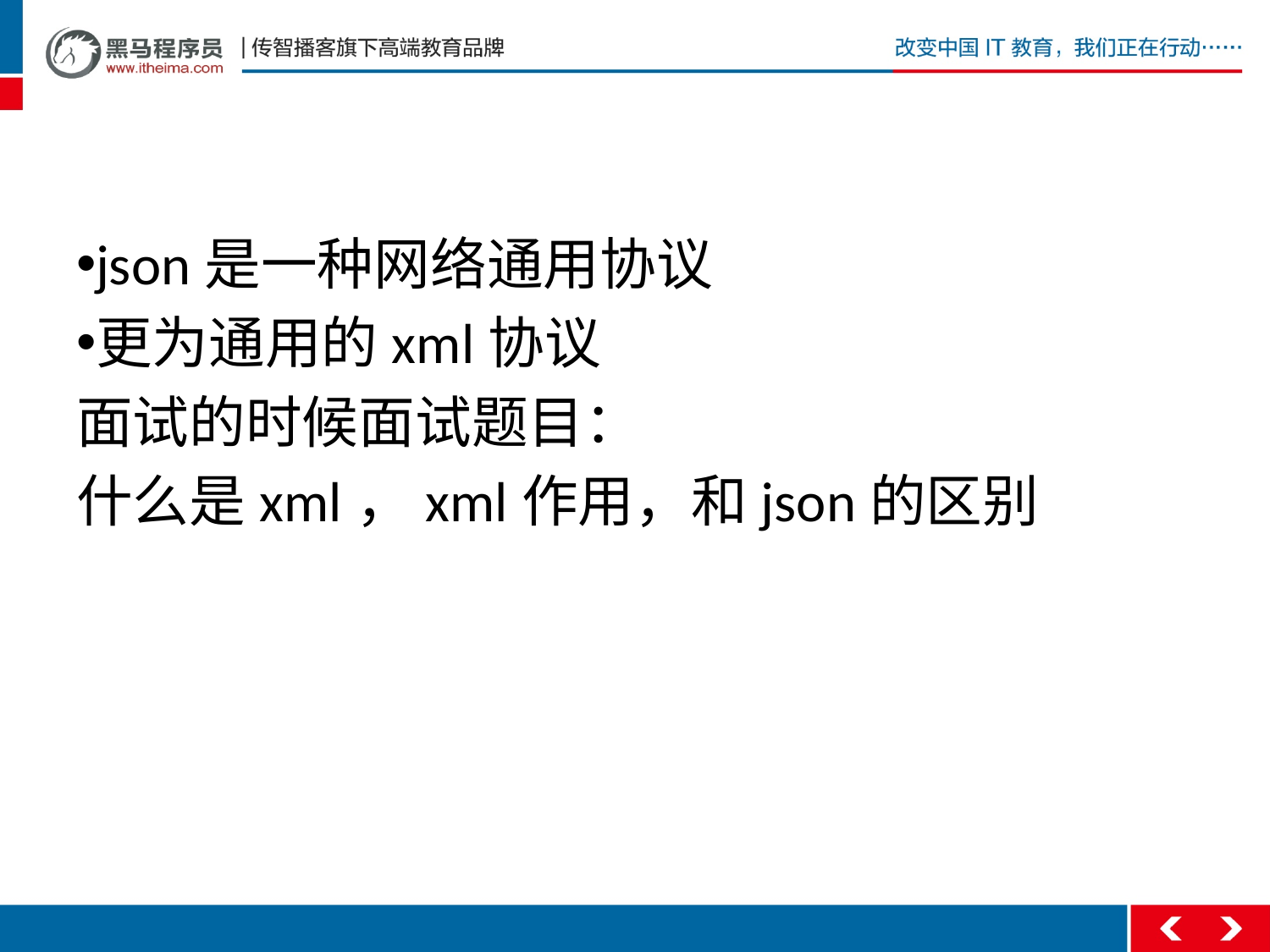

#
json是一种网络通用协议
更为通用的xml协议
面试的时候面试题目：
	什么是xml，xml作用，和json的区别